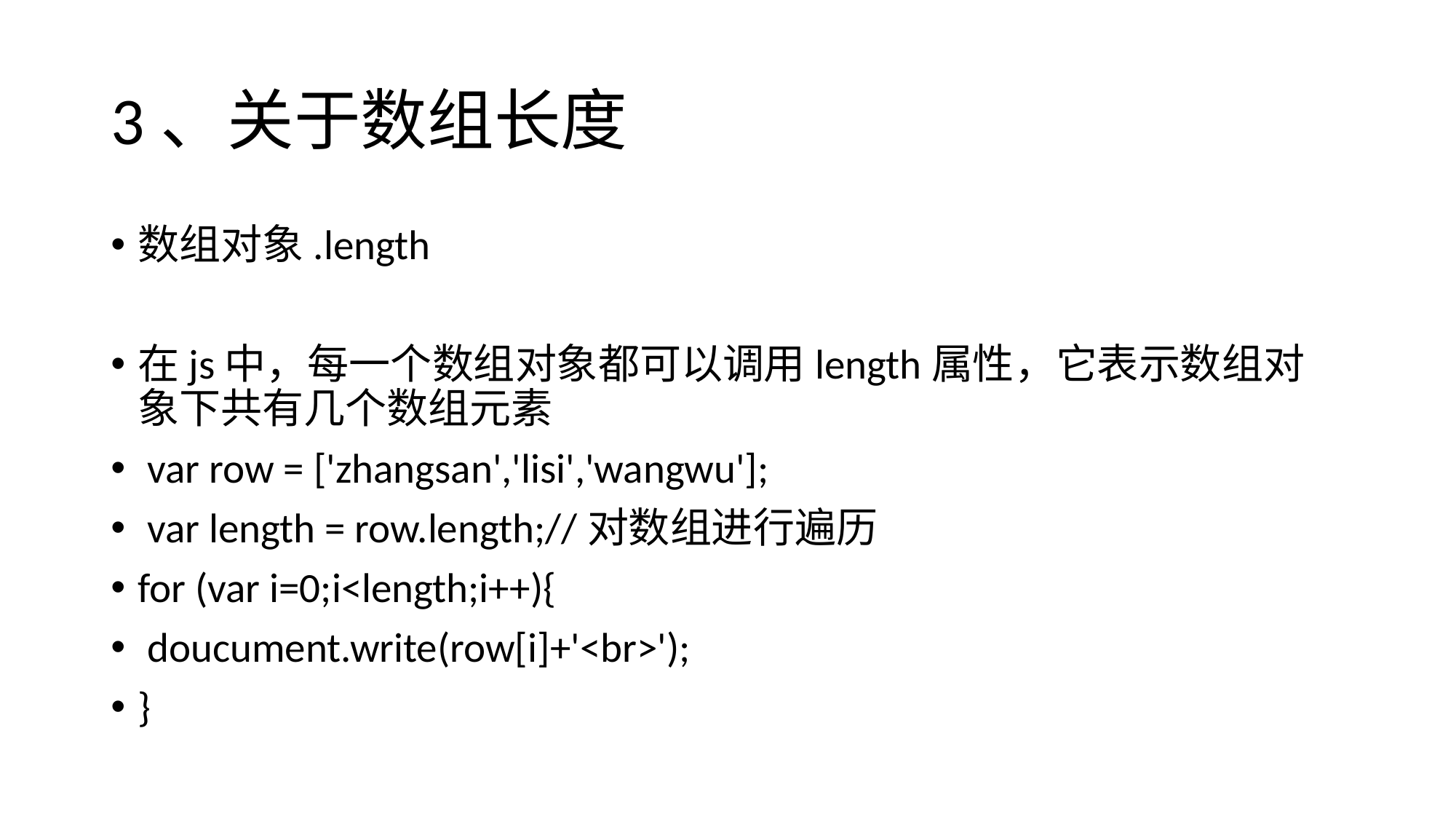

# 3、关于数组长度
数组对象.length

在js中，每一个数组对象都可以调用length属性，它表示数组对象下共有几个数组元素
 var row = ['zhangsan','lisi','wangwu'];
 var length = row.length;//对数组进行遍历
for (var i=0;i<length;i++){
 doucument.write(row[i]+'<br>');
}